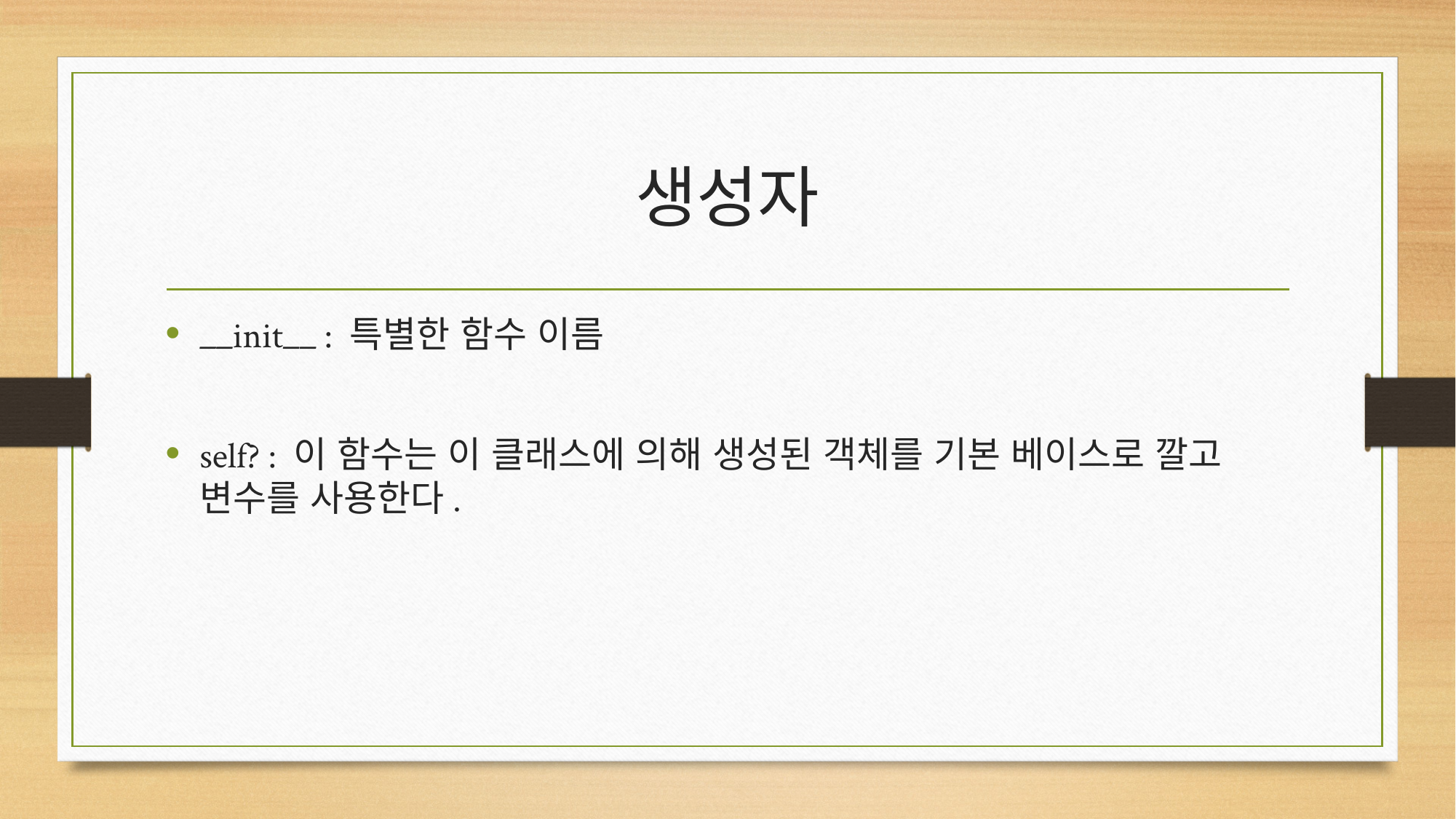

# 생성자
__init__ : 특별한 함수 이름

self? : 이 함수는 이 클래스에 의해 생성된 객체를 기본 베이스로 깔고 변수를 사용한다.